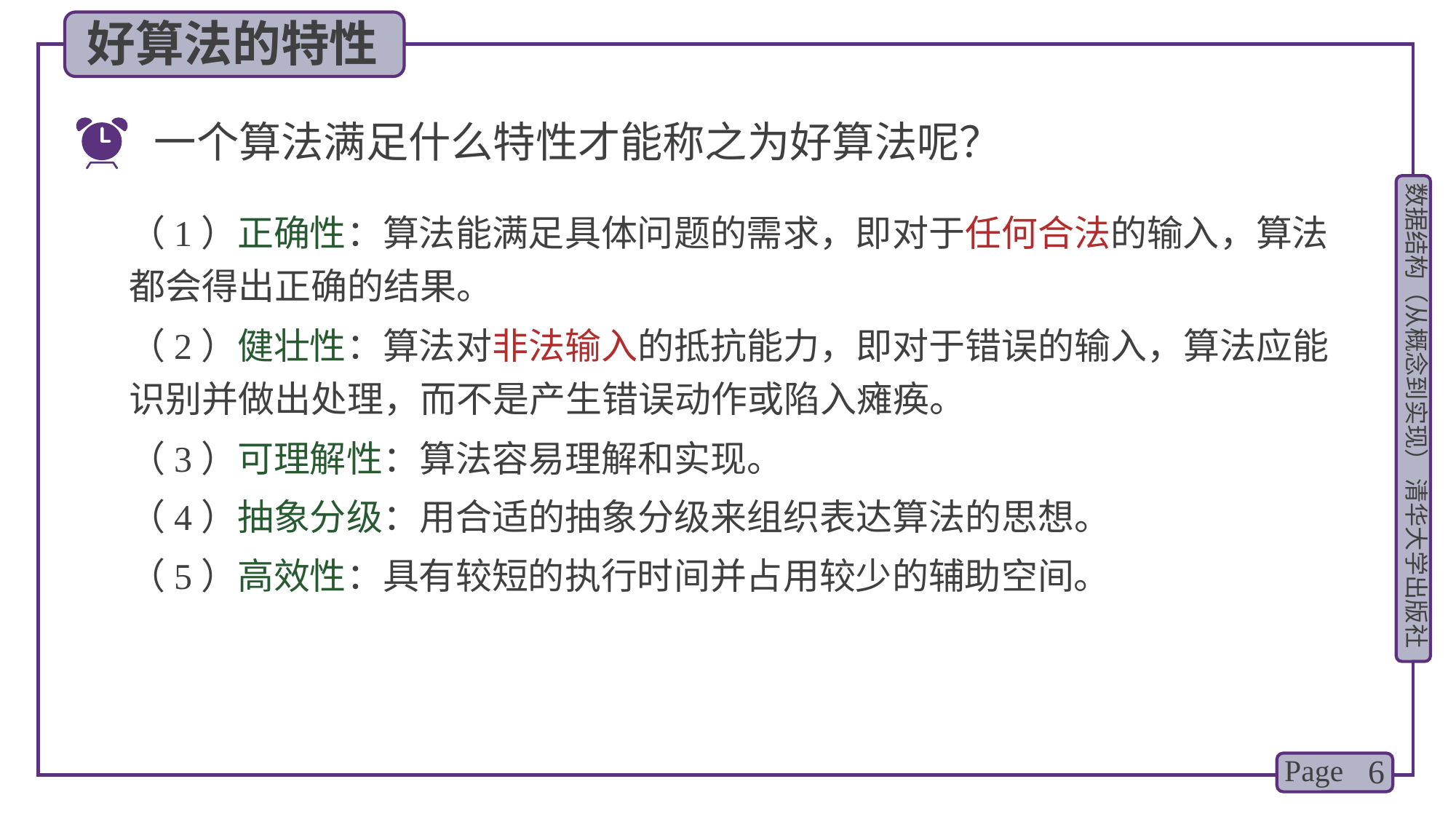

好算法的特性

一个算法满足什么特性才能称之为好算法呢？

（1）正确性：算法能满足具体问题的需求，即对于任何合法的输入，算法都会得出正确的结果。
（2）健壮性：算法对非法输入的抵抗能力，即对于错误的输入，算法应能识别并做出处理，而不是产生错误动作或陷入瘫痪。
（3）可理解性：算法容易理解和实现。
（4）抽象分级：用合适的抽象分级来组织表达算法的思想。
（5）高效性：具有较短的执行时间并占用较少的辅助空间。